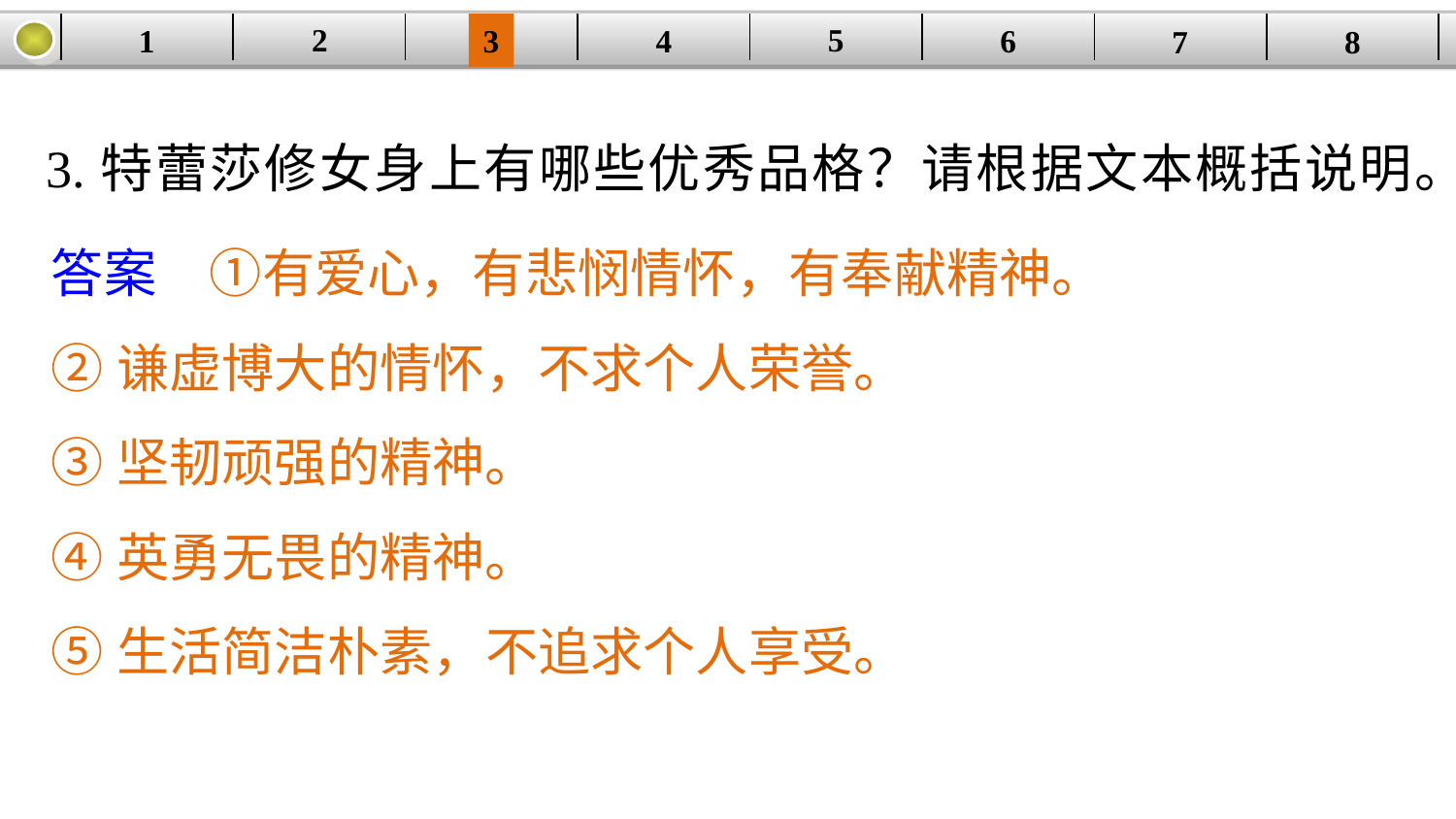

5
2
1
4
6
|  |  |  |  |  |  |  |  |
| --- | --- | --- | --- | --- | --- | --- | --- |
3
8
7

3.特蕾莎修女身上有哪些优秀品格？请根据文本概括说明。
答案　①有爱心，有悲悯情怀，有奉献精神。
②谦虚博大的情怀，不求个人荣誉。
③坚韧顽强的精神。
④英勇无畏的精神。
⑤生活简洁朴素，不追求个人享受。